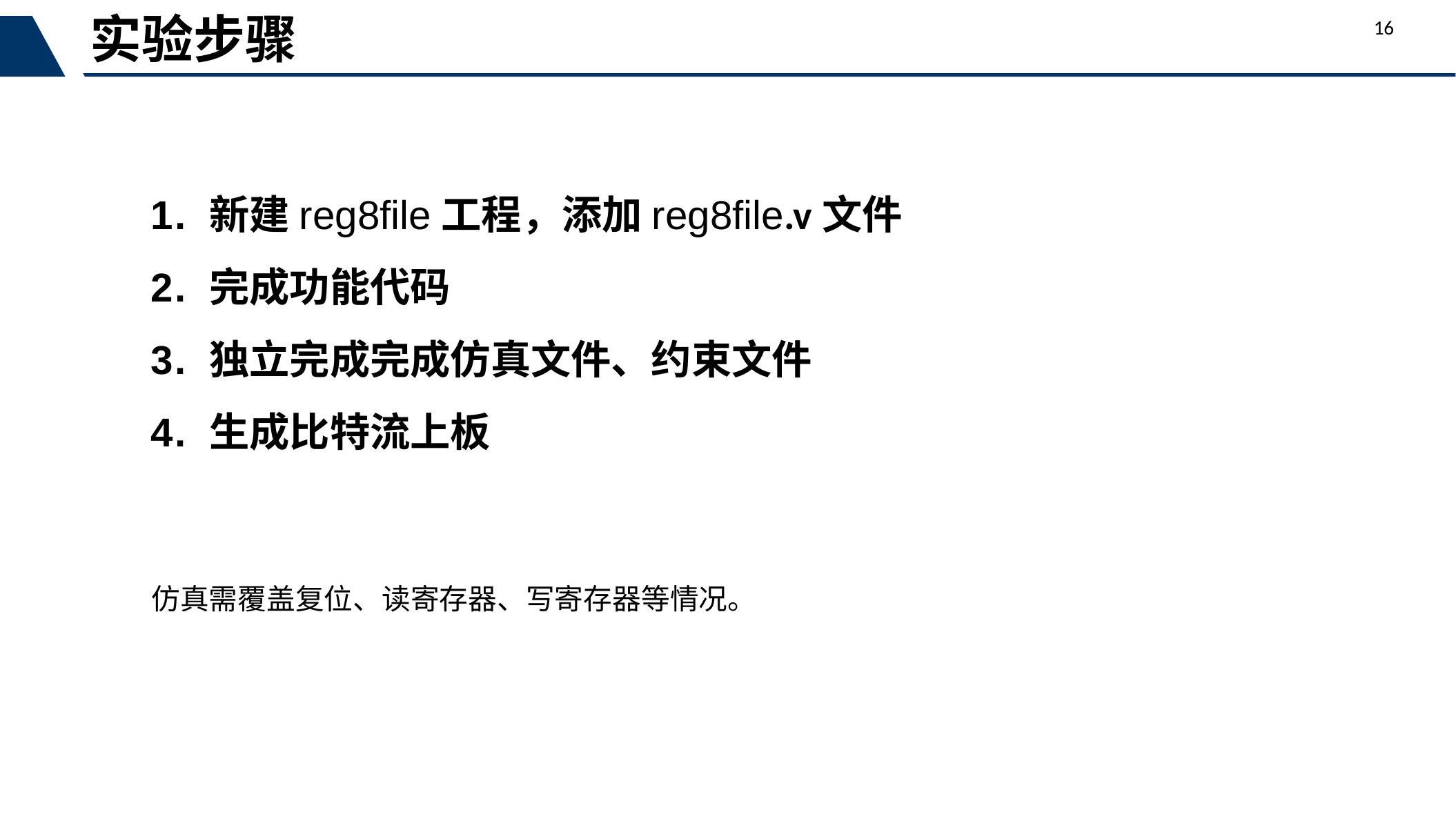

实验步骤
16

新建reg8file工程，添加reg8file.v文件
完成功能代码
独立完成完成仿真文件、约束文件
生成比特流上板
仿真需覆盖复位、读寄存器、写寄存器等情况。